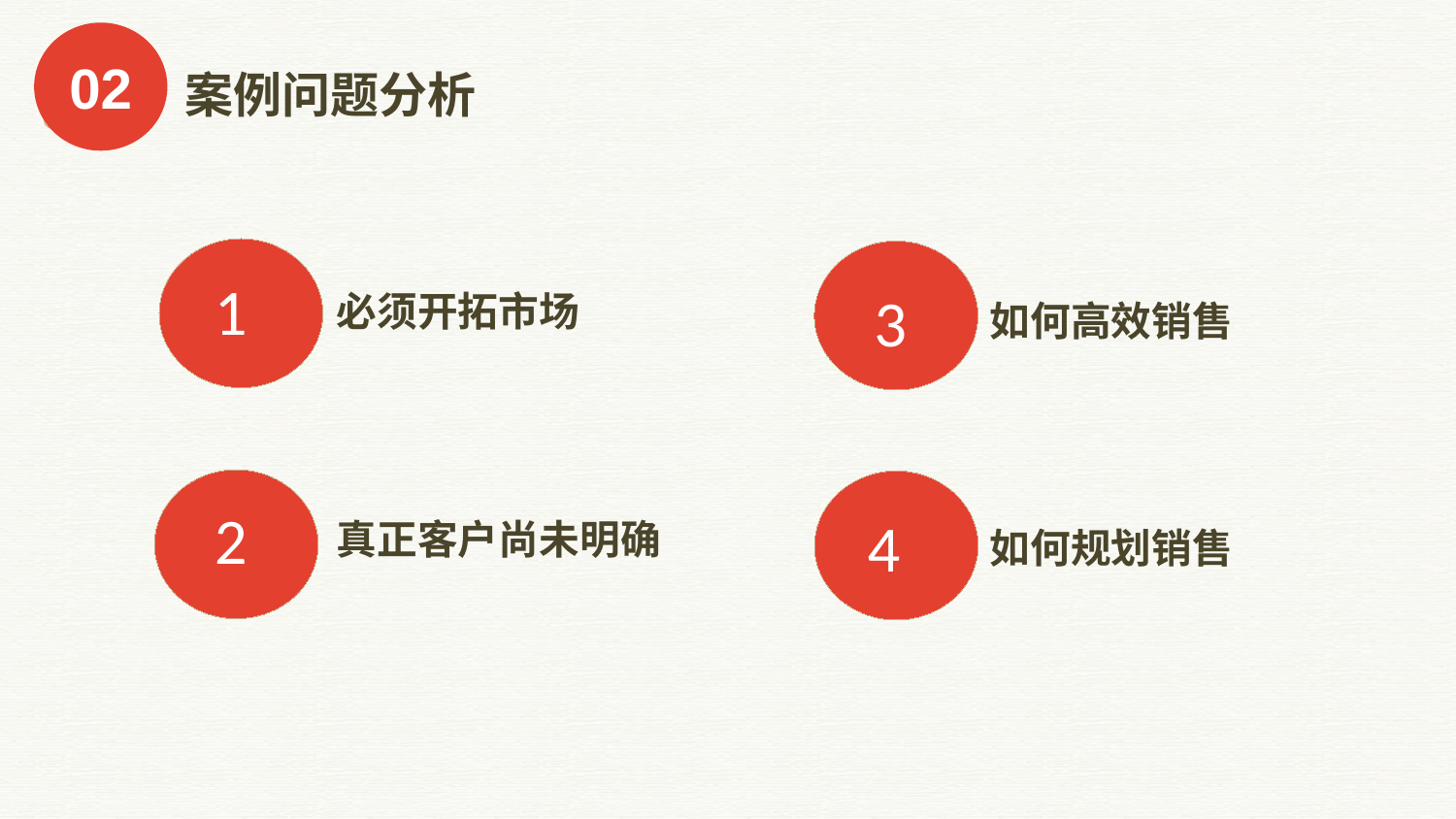

02
案例问题分析

1
3
必须开拓市场
如何高效销售

2
4
真正客户尚未明确
如何规划销售